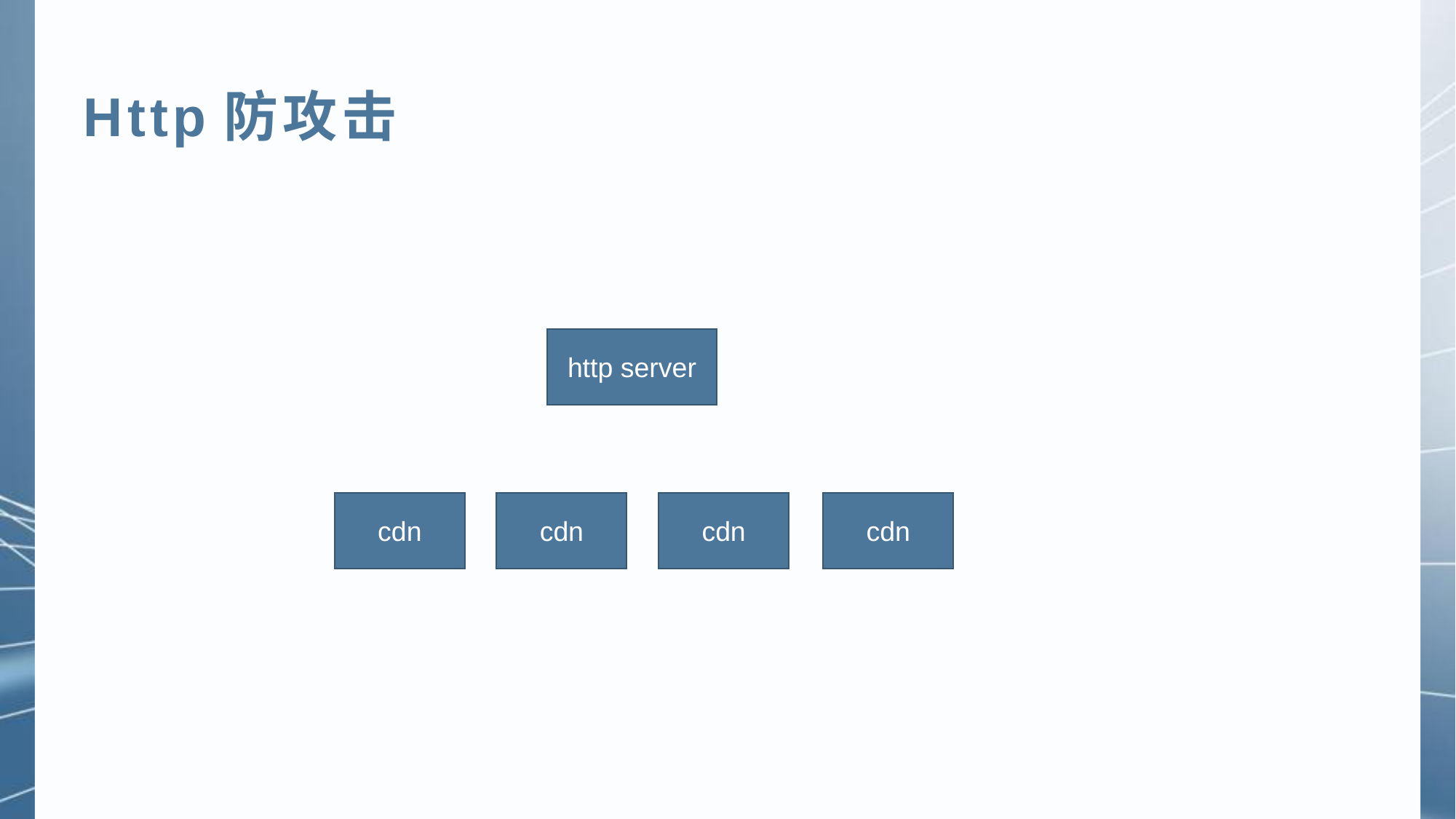

Http防攻击
http server
cdn
cdn
cdn
cdn